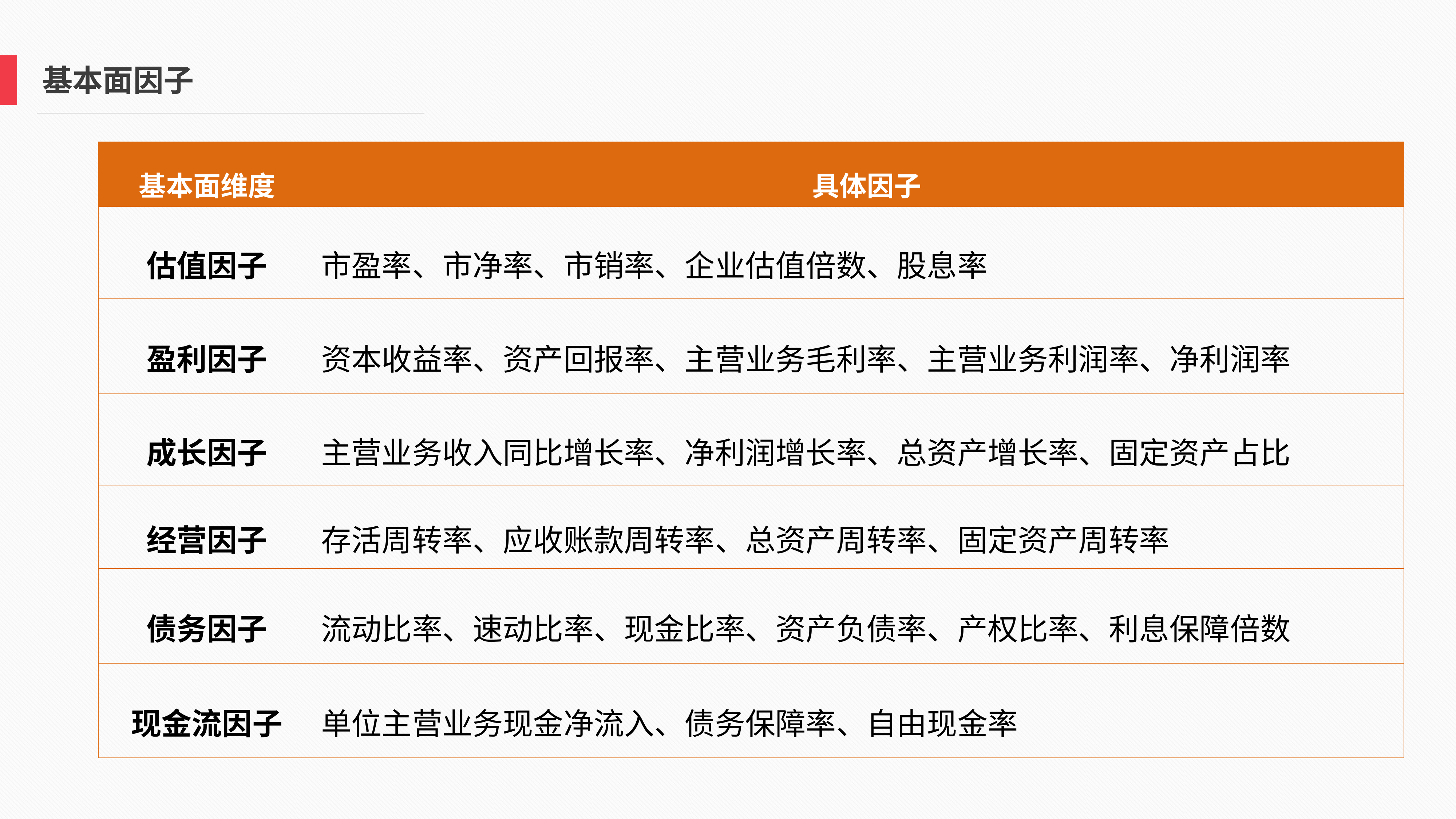

基本面因子
| 基本面维度 | 具体因子 |
| --- | --- |
| 估值因子 | 市盈率、市净率、市销率、企业估值倍数、股息率 |
| 盈利因子 | 资本收益率、资产回报率、主营业务毛利率、主营业务利润率、净利润率 |
| 成长因子 | 主营业务收入同比增长率、净利润增长率、总资产增长率、固定资产占比 |
| 经营因子 | 存活周转率、应收账款周转率、总资产周转率、固定资产周转率 |
| 债务因子 | 流动比率、速动比率、现金比率、资产负债率、产权比率、利息保障倍数 |
| 现金流因子 | 单位主营业务现金净流入、债务保障率、自由现金率 |